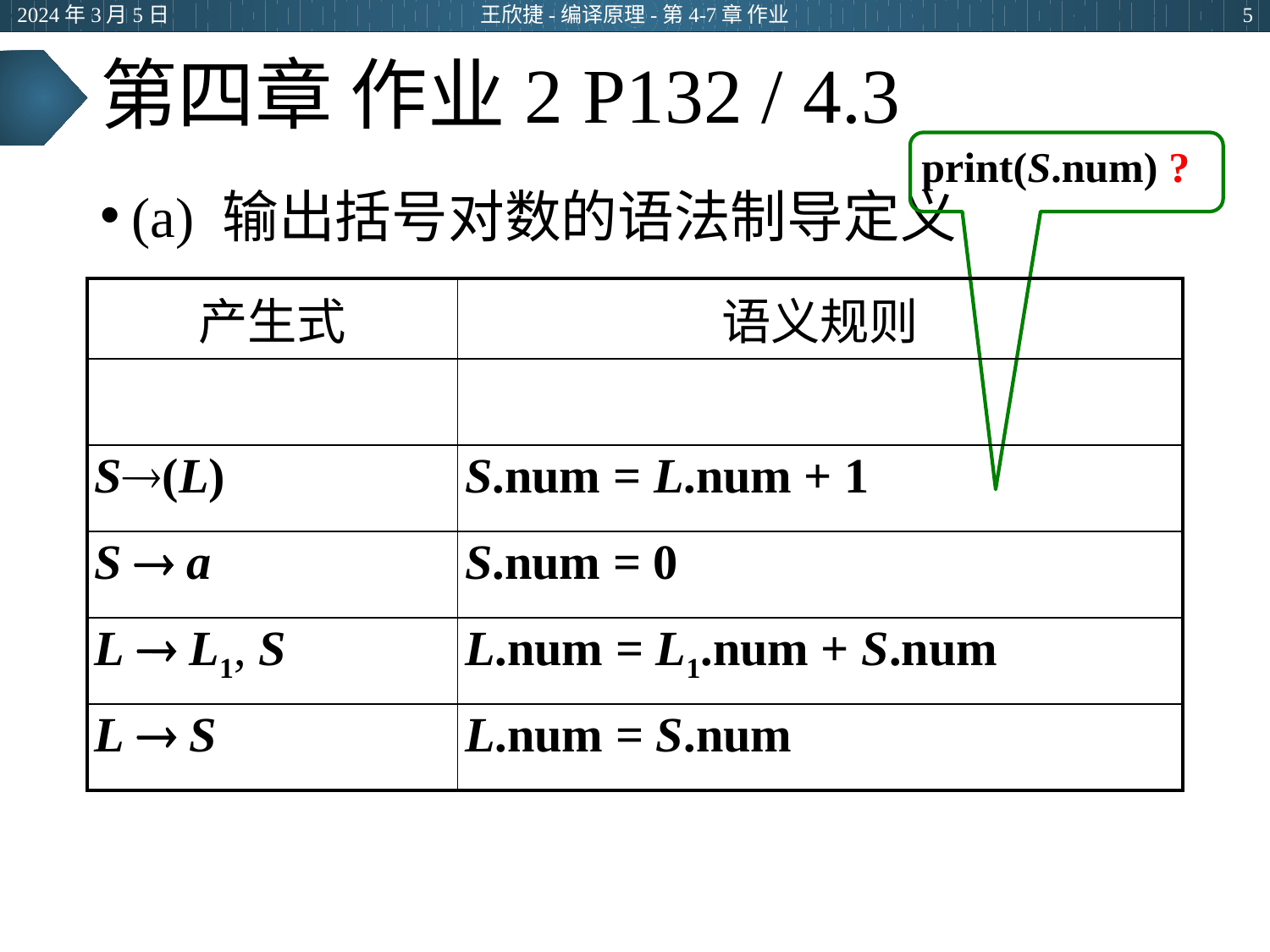

2024年3月5日
王欣捷-编译原理-第4-7章 作业
5
# 第四章 作业2 P132 / 4.3
print(S.num) ?
(a) 输出括号对数的语法制导定义

| 产生式 | 语义规则 |
| --- | --- |
| S′ → S | print(S.num) |
| S→(L) | S.num = L.num + 1 |
| S → a | S.num = 0 |
| L → L1, S | L.num = L1.num + S.num |
| L → S | L.num = S.num |